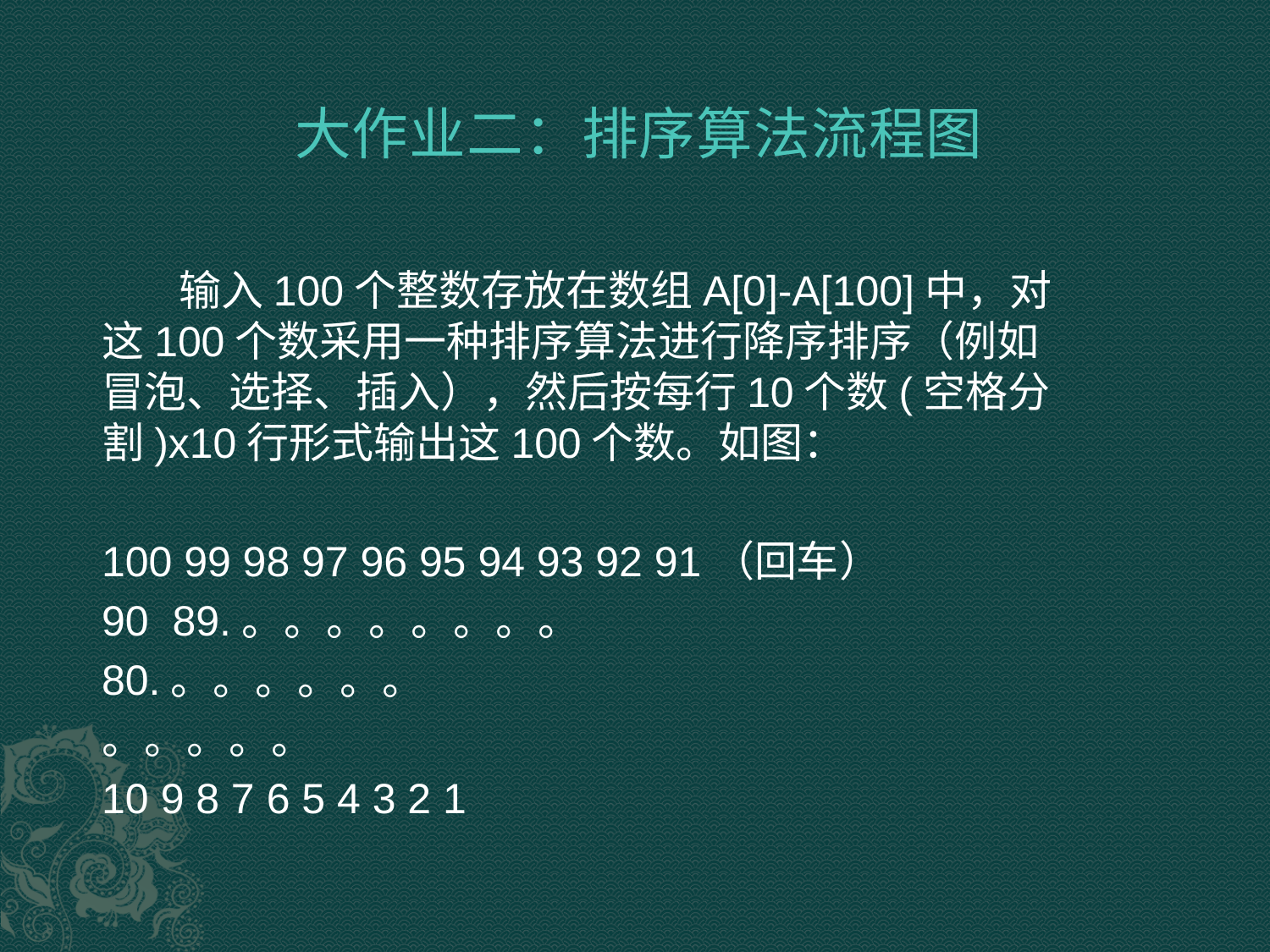

# 大作业二：排序算法流程图

       输入100个整数存放在数组A[0]-A[100]中，对这100个数采用一种排序算法进行降序排序（例如冒泡、选择、插入），然后按每行10个数(空格分割)x10行形式输出这100个数。如图：

100 99 98 97 96 95 94 93 92 91（回车）
90  89.。。。。。。。。
80.。。。。。。
。。。。。
10 9 8 7 6 5 4 3 2 1